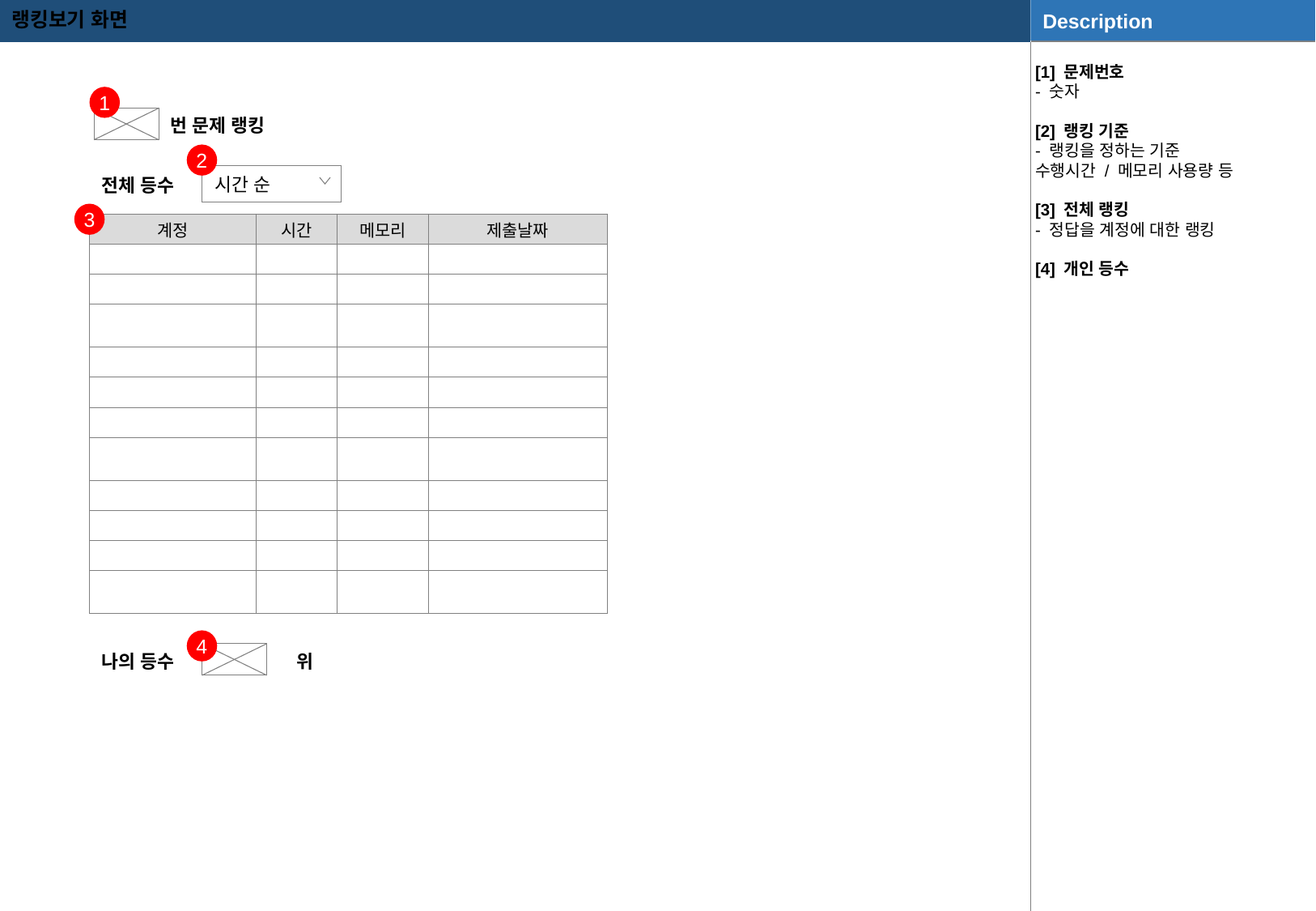

랭킹보기 화면

[1] 문제번호
- 숫자

[2] 랭킹 기준
- 랭킹을 정하는 기준
수행시간 / 메모리 사용량 등

[3] 전체 랭킹
- 정답을 계정에 대한 랭킹

[4] 개인 등수

1

번 문제 랭킹
2
시간 순

전체 등수
3
| 계정 | 시간 | 메모리 | 제출날짜 |
| --- | --- | --- | --- |
|  |  |  |  |
|  |  |  |  |
|  |  |  |  |
|  |  |  |  |
|  |  |  |  |
|  |  |  |  |
|  |  |  |  |
|  |  |  |  |
|  |  |  |  |
|  |  |  |  |
|  |  |  |  |
4

나의 등수
위